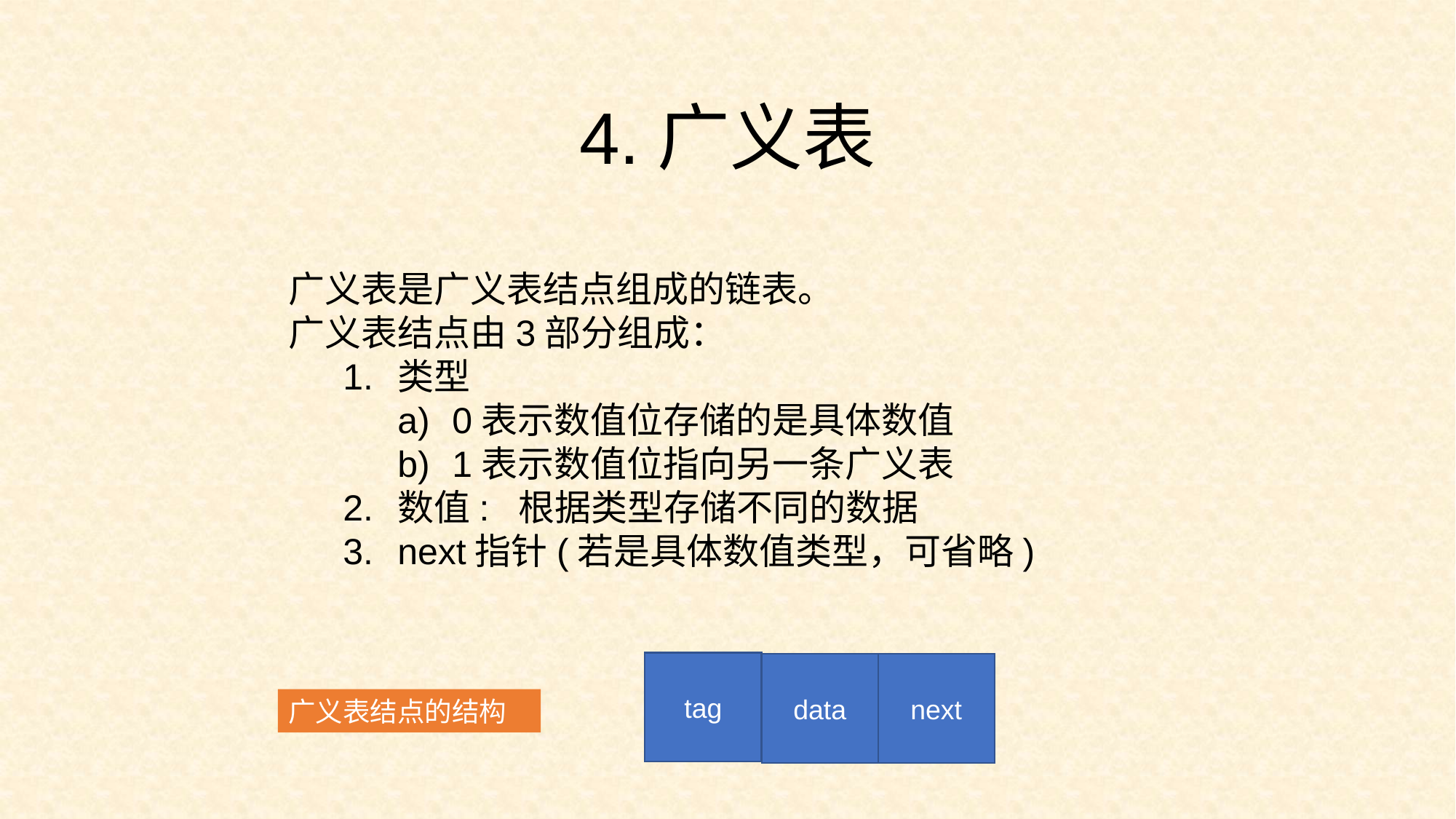

4.广义表
广义表是广义表结点组成的链表。
广义表结点由3部分组成：
类型
0表示数值位存储的是具体数值
1表示数值位指向另一条广义表
数值:  根据类型存储不同的数据
next指针(若是具体数值类型，可省略)

tag
data
next
广义表结点的结构